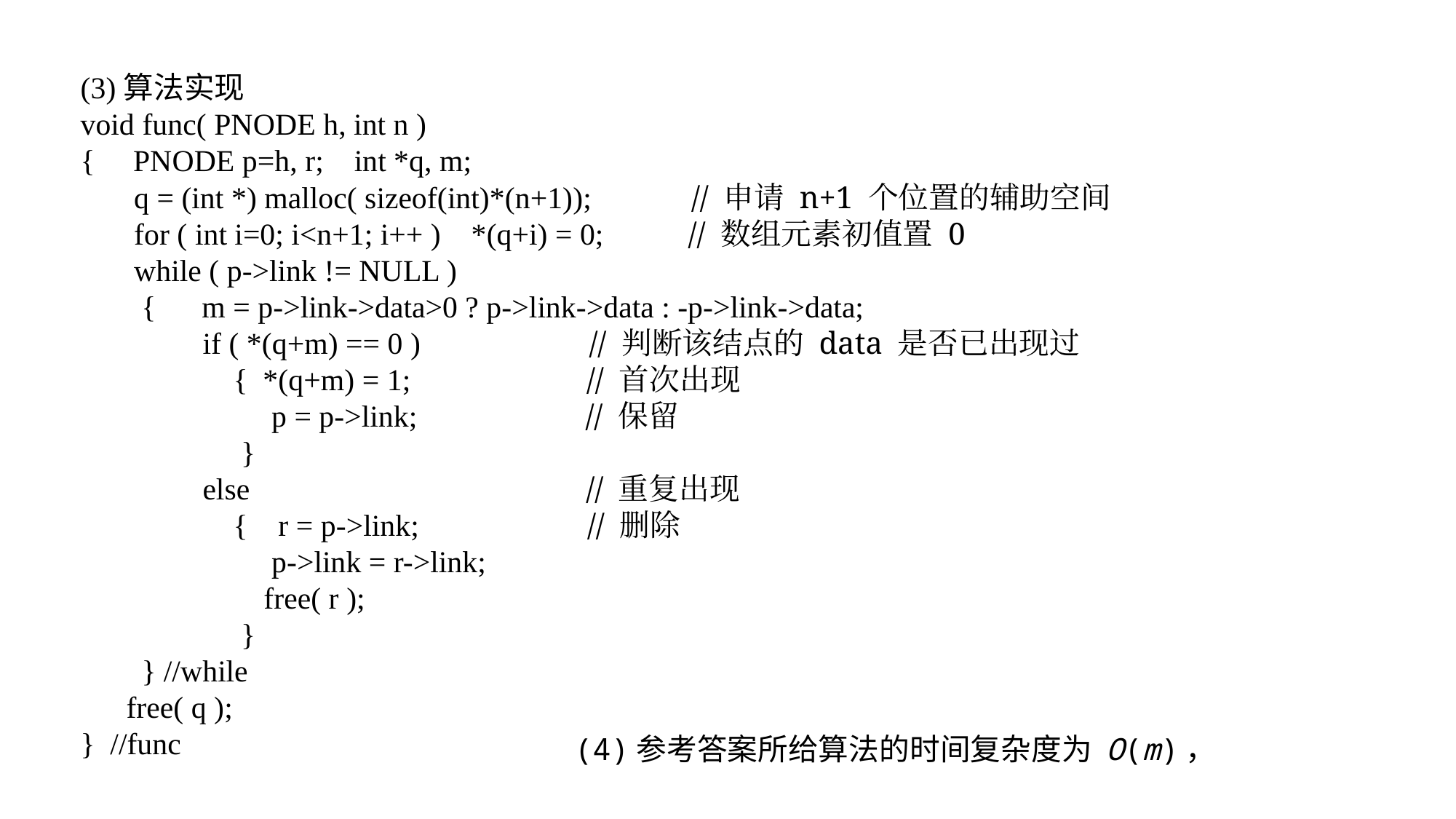

(3)算法实现
void func( PNODE h, int n )
{     PNODE p=h, r;    int *q, m;
       q = (int *) malloc( sizeof(int)*(n+1));             // 申请 n+1 个位置的辅助空间
       for ( int i=0; i<n+1; i++ )    *(q+i) = 0;           // 数组元素初值置 0
       while ( p->link != NULL )
        {      m = p->link->data>0 ? p->link->data : -p->link->data;
                if ( *(q+m) == 0 )                      // 判断该结点的 data 是否已出现过
                    {  *(q+m) = 1;                       // 首次出现
                         p = p->link;                      // 保留
                     }
                else                                            // 重复出现
                    {    r = p->link;                      // 删除
                         p->link = r->link;
                        free( r );
                     }
        } //while
      free( q );
}  //func
(4)参考答案所给算法的时间复杂度为 O(m)，